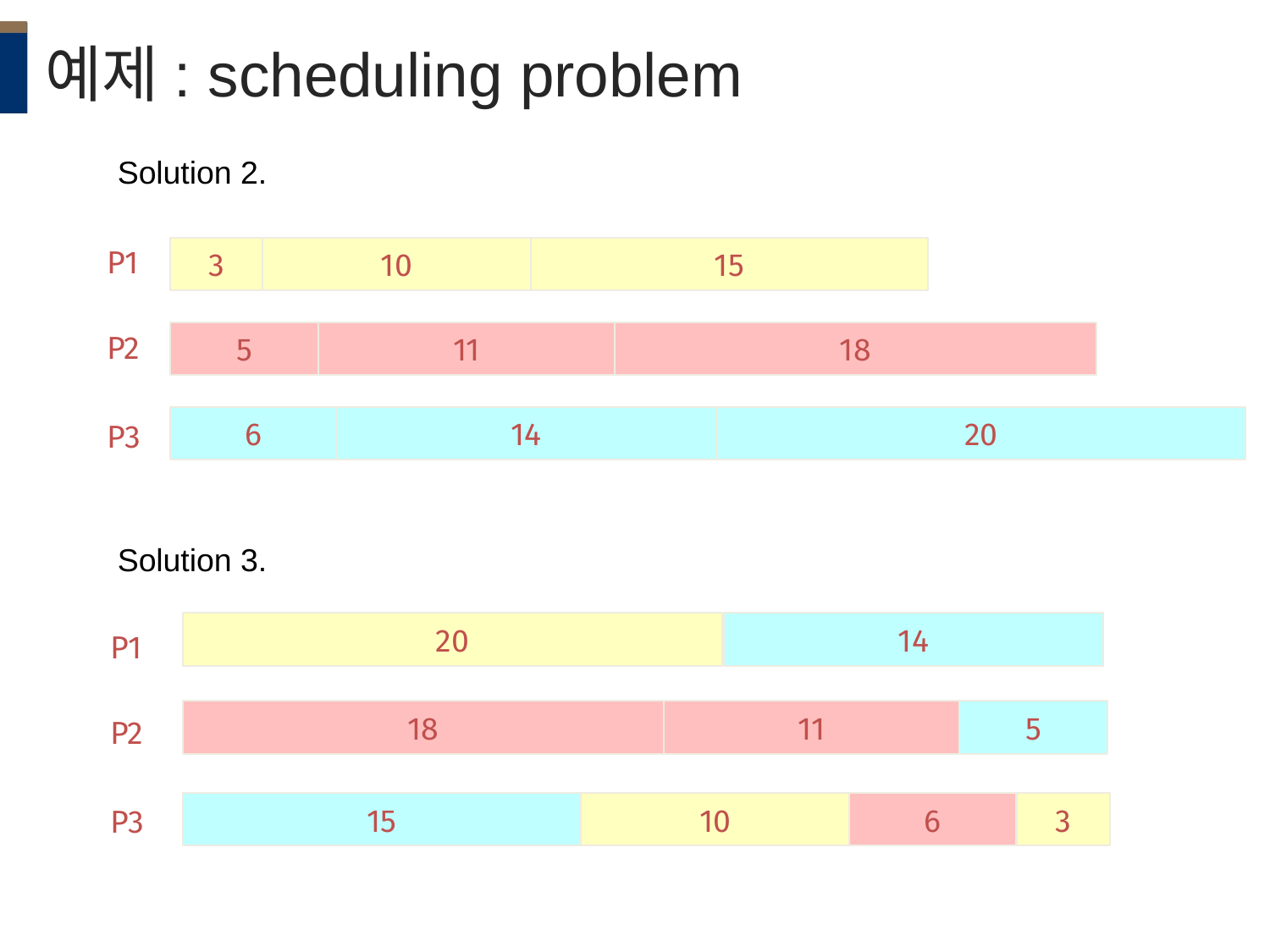

# 예제: scheduling problem
Solution 2.
P1

P2

P3

3

10

15

5

11

18

6

14

20
Solution 3.
P1

P2

P3

20

14

18

11

5

15

10

6

3